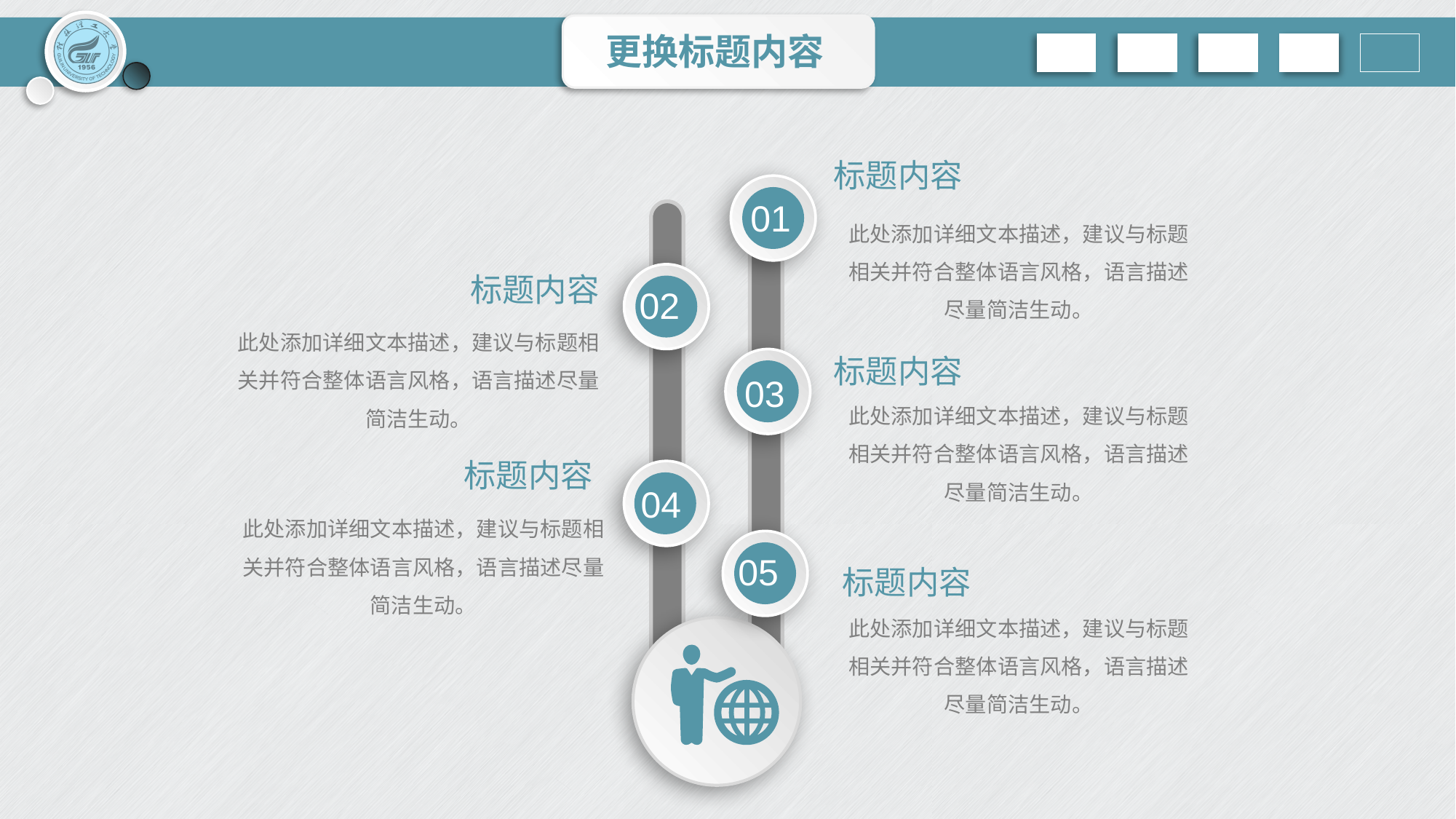

更换标题内容

标题内容

01
此处添加详细文本描述，建议与标题相关并符合整体语言风格，语言描述尽量简洁生动。
标题内容

02
此处添加详细文本描述，建议与标题相关并符合整体语言风格，语言描述尽量简洁生动。
标题内容

03
此处添加详细文本描述，建议与标题相关并符合整体语言风格，语言描述尽量简洁生动。
标题内容

04

此处添加详细文本描述，建议与标题相关并符合整体语言风格，语言描述尽量简洁生动。

05
标题内容
此处添加详细文本描述，建议与标题相关并符合整体语言风格，语言描述尽量简洁生动。